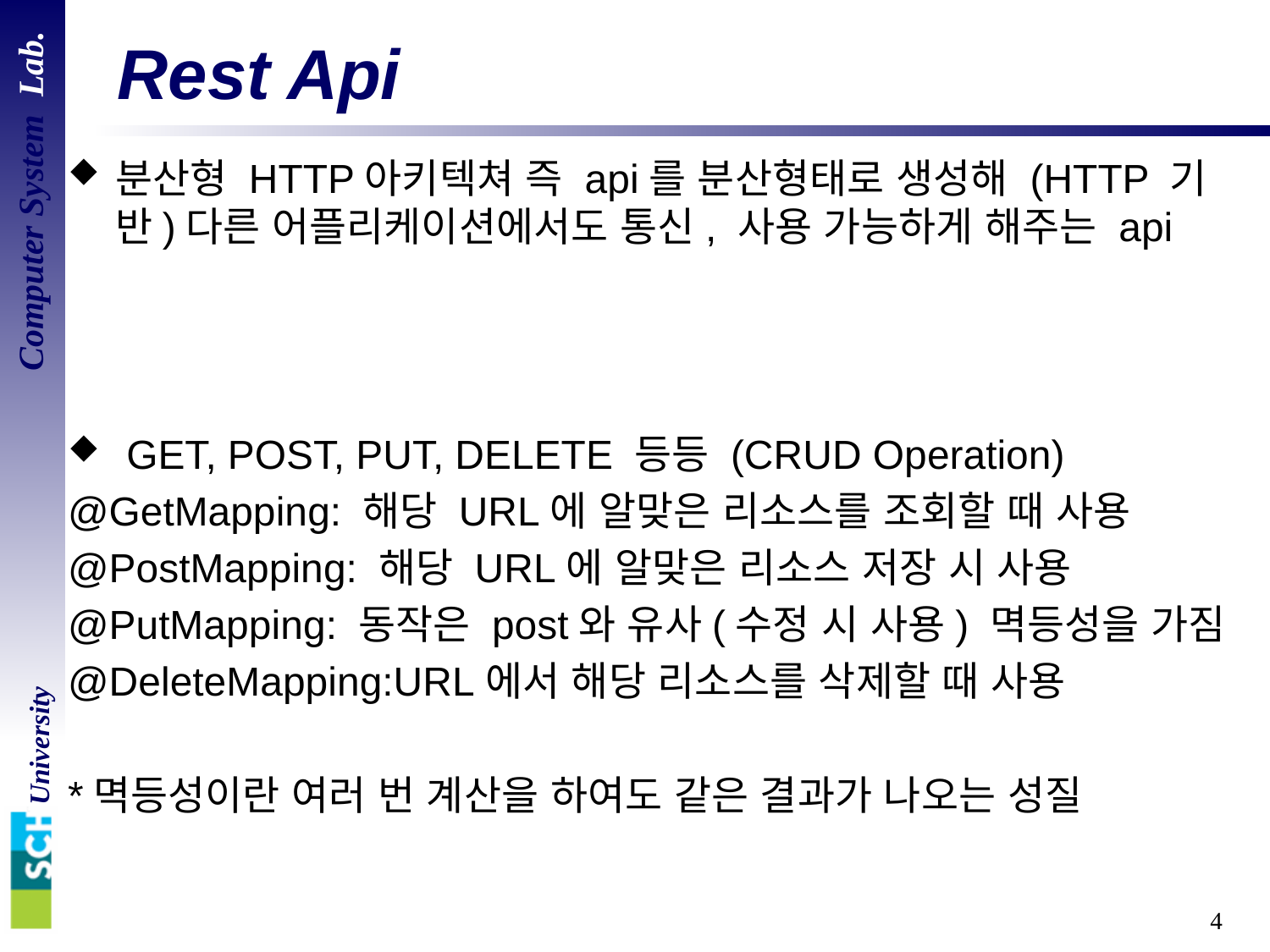

# Rest Api
분산형 HTTP아키텍쳐 즉 api를 분산형태로 생성해 (HTTP 기반)다른 어플리케이션에서도 통신, 사용 가능하게 해주는 api

 GET, POST, PUT, DELETE 등등 (CRUD Operation)
@GetMapping: 해당 URL에 알맞은 리소스를 조회할 때 사용
@PostMapping: 해당 URL에 알맞은 리소스 저장 시 사용
@PutMapping: 동작은 post와 유사(수정 시 사용) 멱등성을 가짐
@DeleteMapping:URL에서 해당 리소스를 삭제할 때 사용

*멱등성이란 여러 번 계산을 하여도 같은 결과가 나오는 성질